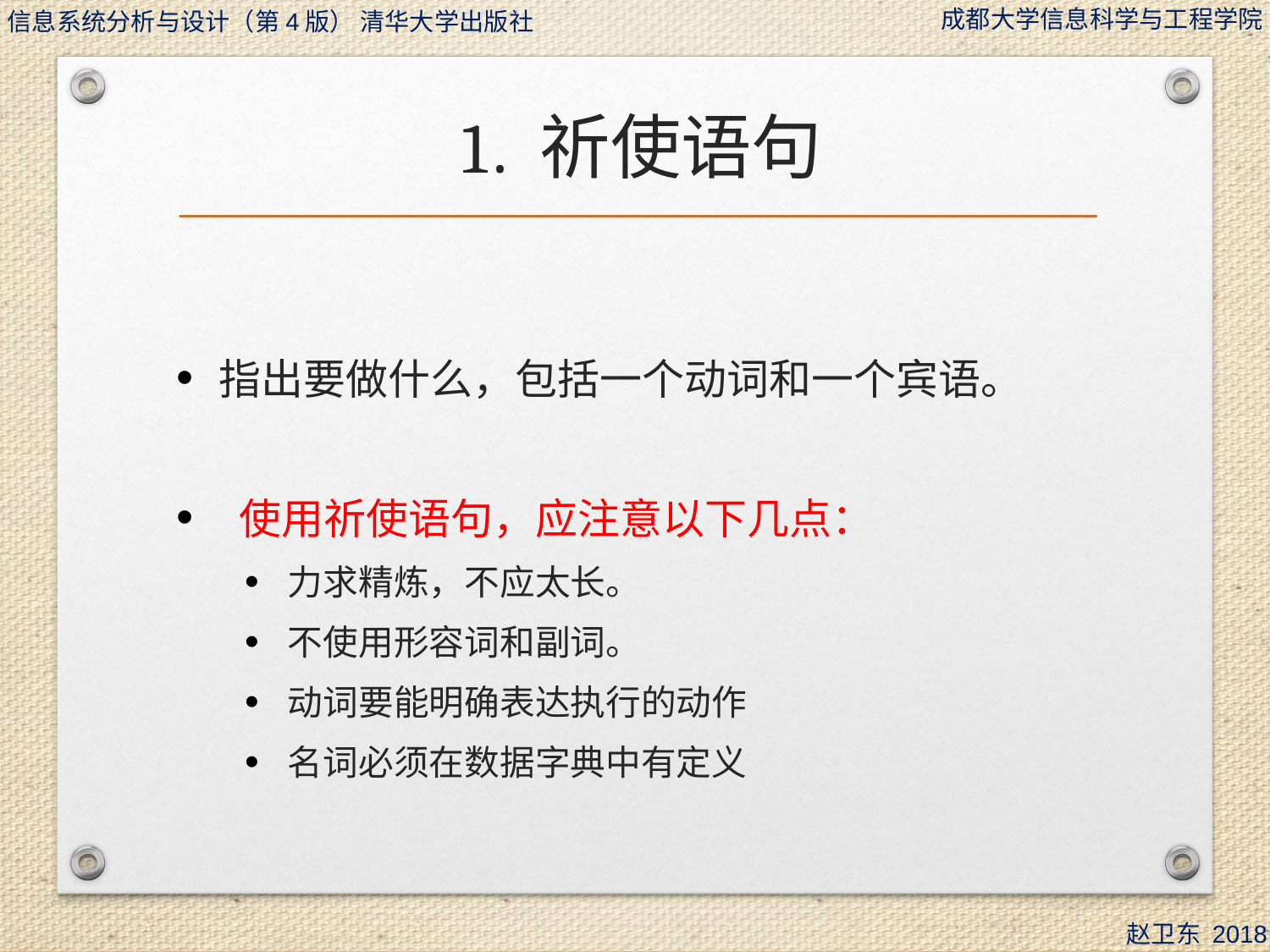

# 1. 祈使语句
指出要做什么，包括一个动词和一个宾语。

 使用祈使语句，应注意以下几点：
力求精炼，不应太长。
不使用形容词和副词。
动词要能明确表达执行的动作
名词必须在数据字典中有定义